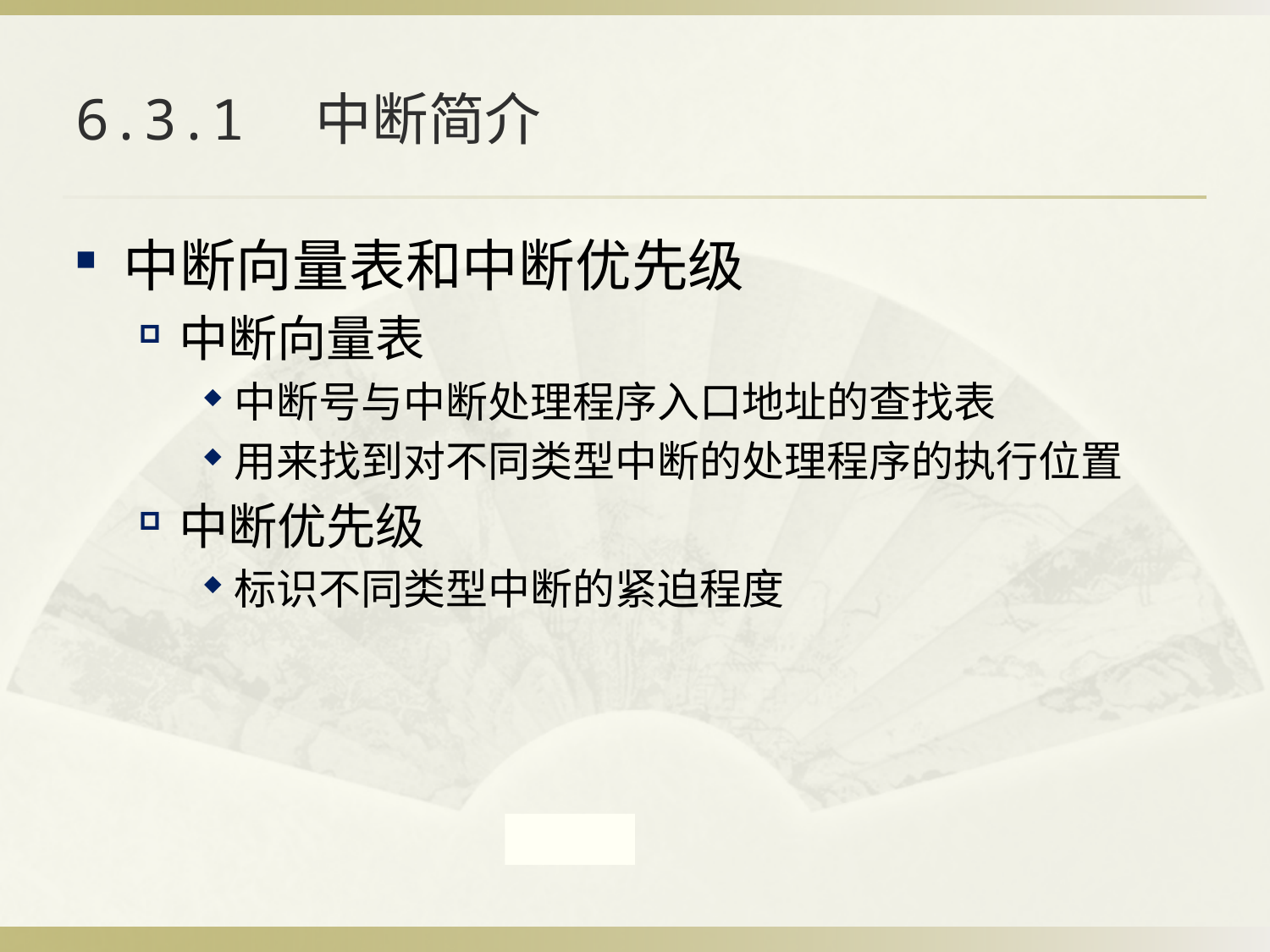

# 6.3.1　中断简介
中断向量表和中断优先级
中断向量表
中断号与中断处理程序入口地址的查找表
用来找到对不同类型中断的处理程序的执行位置
中断优先级
标识不同类型中断的紧迫程度

32